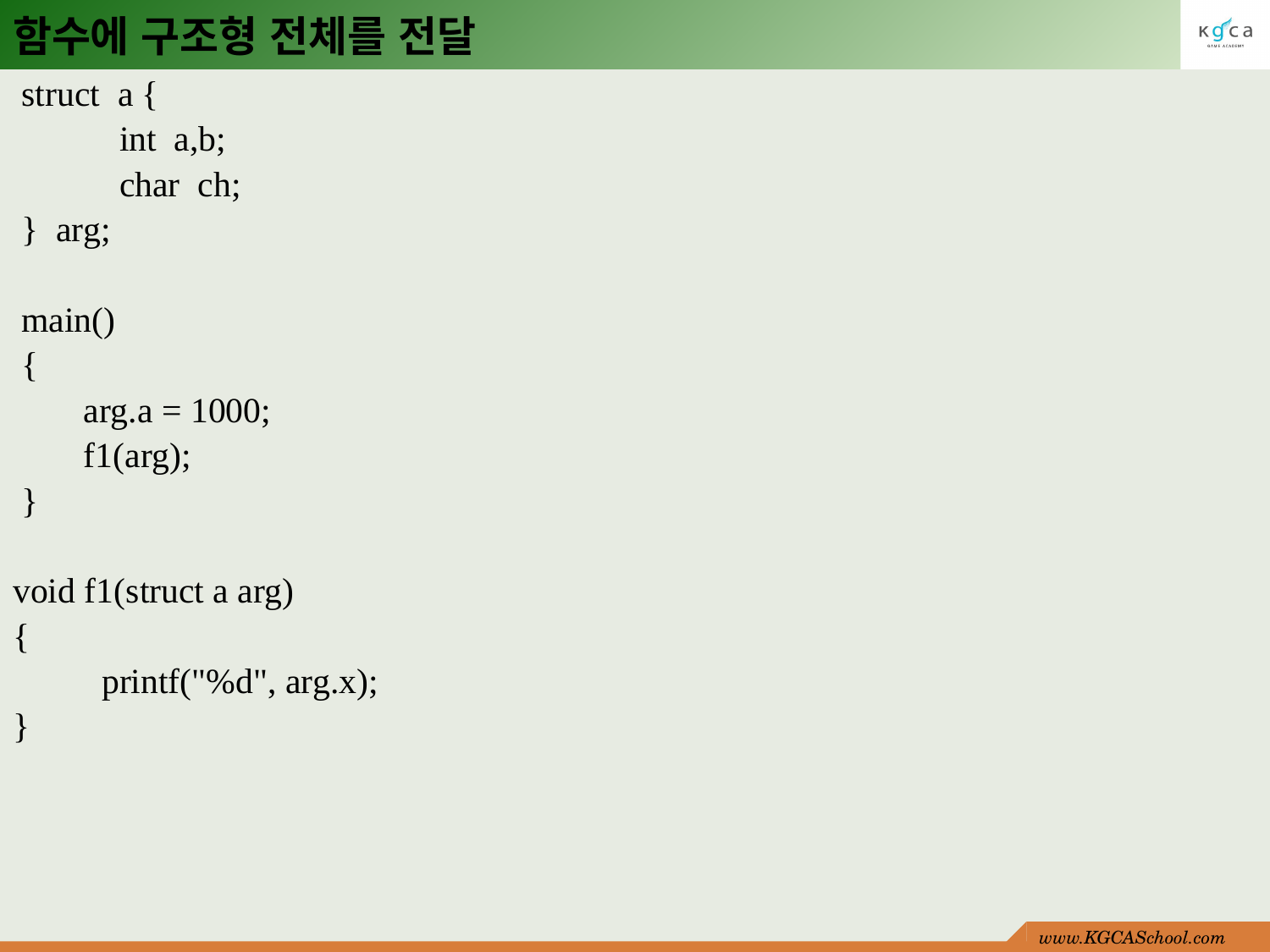

# 함수에 구조형 전체를 전달
 struct  a {
            int  a,b;
            char  ch;
 }  arg;

 main()
 {
        arg.a = 1000;
        f1(arg);
 }

void f1(struct a arg)
{
          printf("%d", arg.x);
}